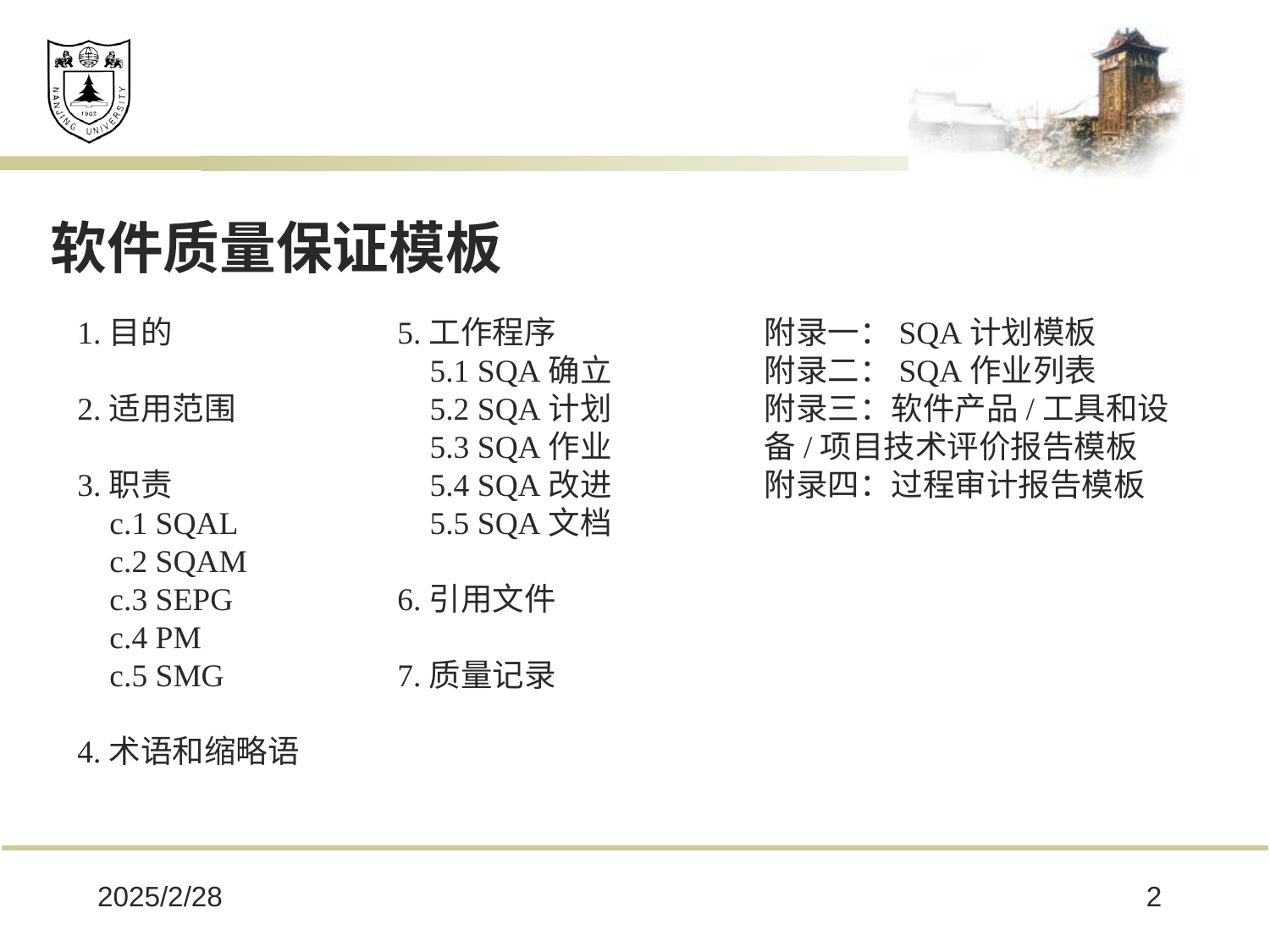

软件质量保证模板
1.目的

2.适用范围

3.职责
    c.1 SQAL
    c.2 SQAM
    c.3 SEPG
    c.4 PM
    c.5 SMG

4.术语和缩略语
5.工作程序
    5.1 SQA确立
    5.2 SQA计划
    5.3 SQA作业
    5.4 SQA改进
    5.5 SQA文档

6.引用文件

7.质量记录

附录一：SQA计划模板
附录二：SQA作业列表
附录三：软件产品/工具和设备/项目技术评价报告模板
附录四：过程审计报告模板

2025/2/28
2